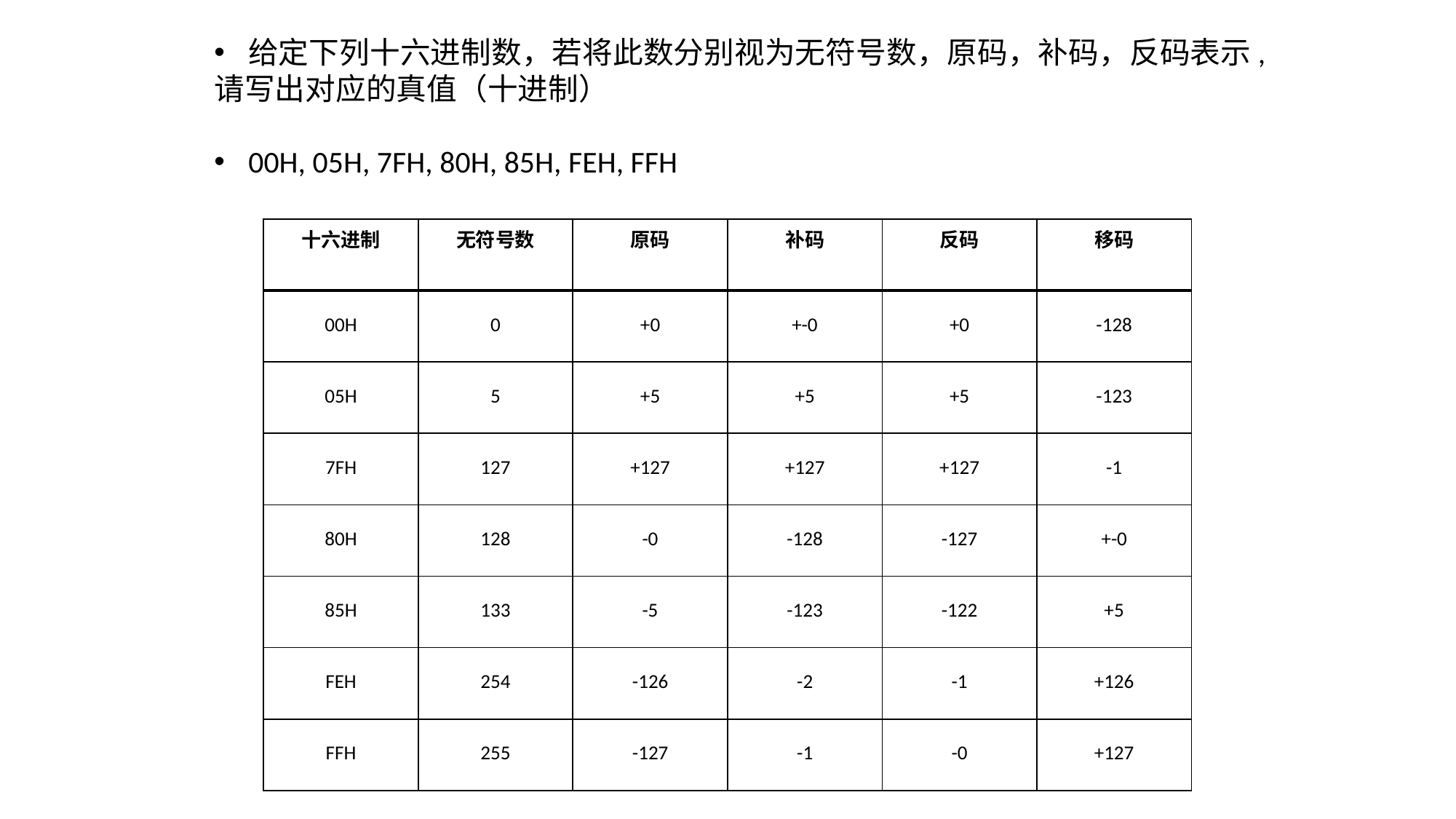

给定下列十六进制数，若将此数分别视为无符号数，原码，补码，反码表示,
请写出对应的真值（十进制）

00H, 05H, 7FH, 80H, 85H, FEH, FFH
| 十六进制 | 无符号数 | 原码 | 补码 | 反码 | 移码 |
| --- | --- | --- | --- | --- | --- |
| 00H | 0 | +0 | +-0 | +0 | -128 |
| 05H | 5 | +5 | +5 | +5 | -123 |
| 7FH | 127 | +127 | +127 | +127 | -1 |
| 80H | 128 | -0 | -128 | -127 | +-0 |
| 85H | 133 | -5 | -123 | -122 | +5 |
| FEH | 254 | -126 | -2 | -1 | +126 |
| FFH | 255 | -127 | -1 | -0 | +127 |